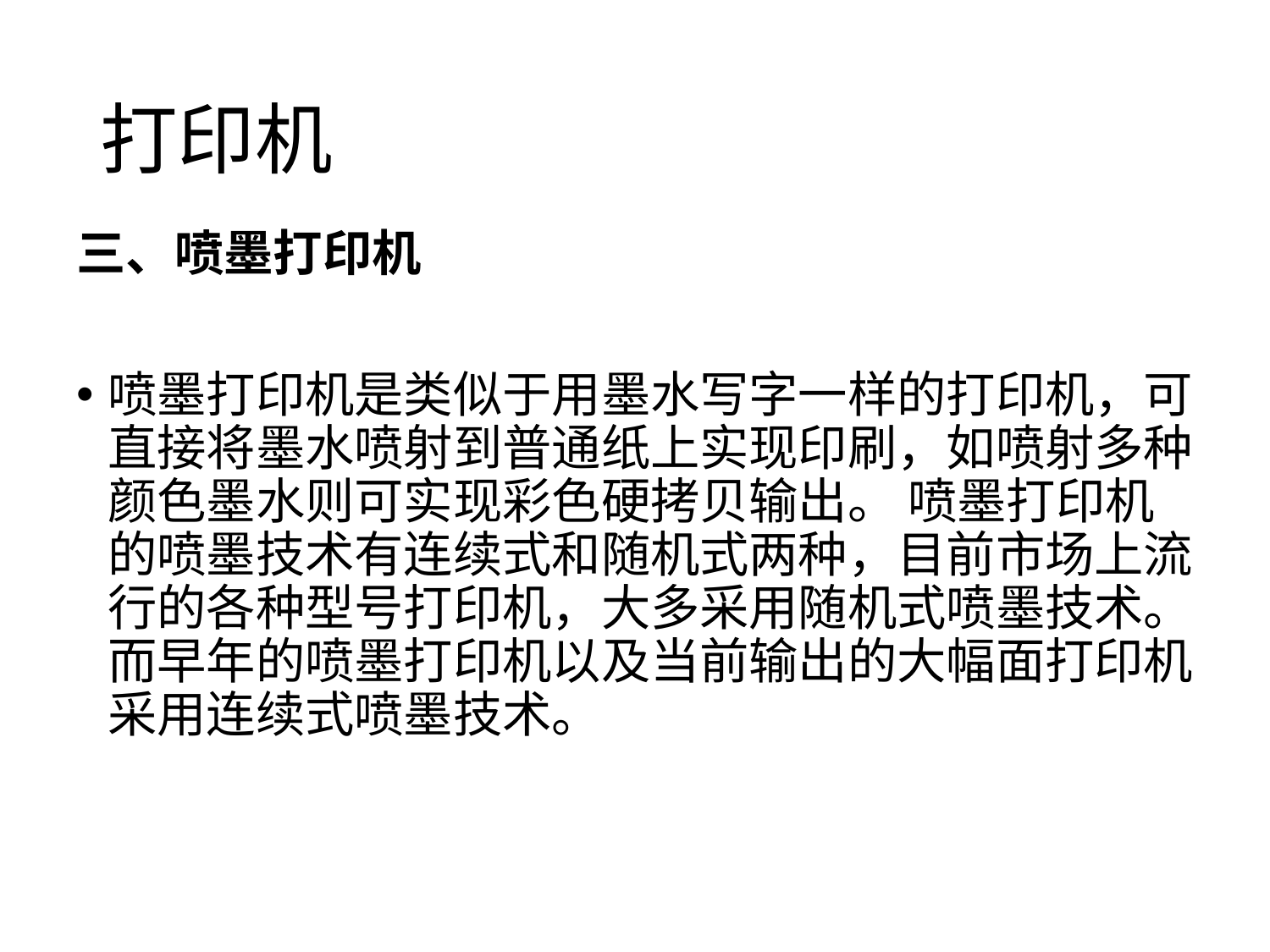

# 打印机
三、喷墨打印机

喷墨打印机是类似于用墨水写字一样的打印机，可直接将墨水喷射到普通纸上实现印刷，如喷射多种颜色墨水则可实现彩色硬拷贝输出。 喷墨打印机的喷墨技术有连续式和随机式两种，目前市场上流行的各种型号打印机，大多采用随机式喷墨技术。而早年的喷墨打印机以及当前输出的大幅面打印机采用连续式喷墨技术。